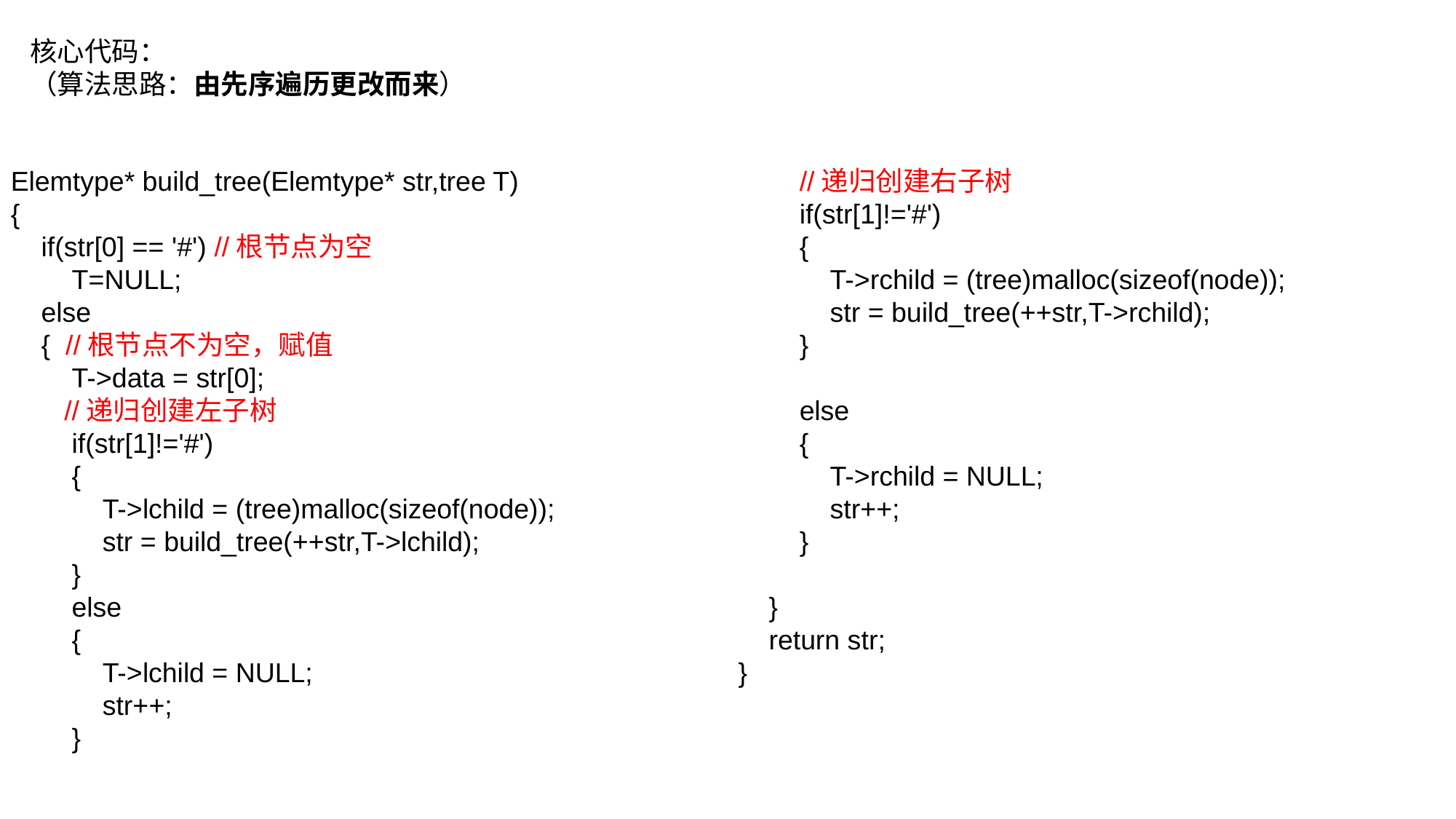

核心代码：
（算法思路：由先序遍历更改而来）
Elemtype* build_tree(Elemtype* str,tree T)
{
    if(str[0] == '#') //根节点为空
        T=NULL;
    else
    {  //根节点不为空，赋值
        T->data = str[0];
       //递归创建左子树
        if(str[1]!='#')
        {
            T->lchild = (tree)malloc(sizeof(node));
            str = build_tree(++str,T->lchild);
        }
        else
        {
            T->lchild = NULL;
            str++;
        }

        //递归创建右子树
        if(str[1]!='#')
        {
            T->rchild = (tree)malloc(sizeof(node));
            str = build_tree(++str,T->rchild);
        }

        else
        {
            T->rchild = NULL;
            str++;
        }

    }
    return str;
}